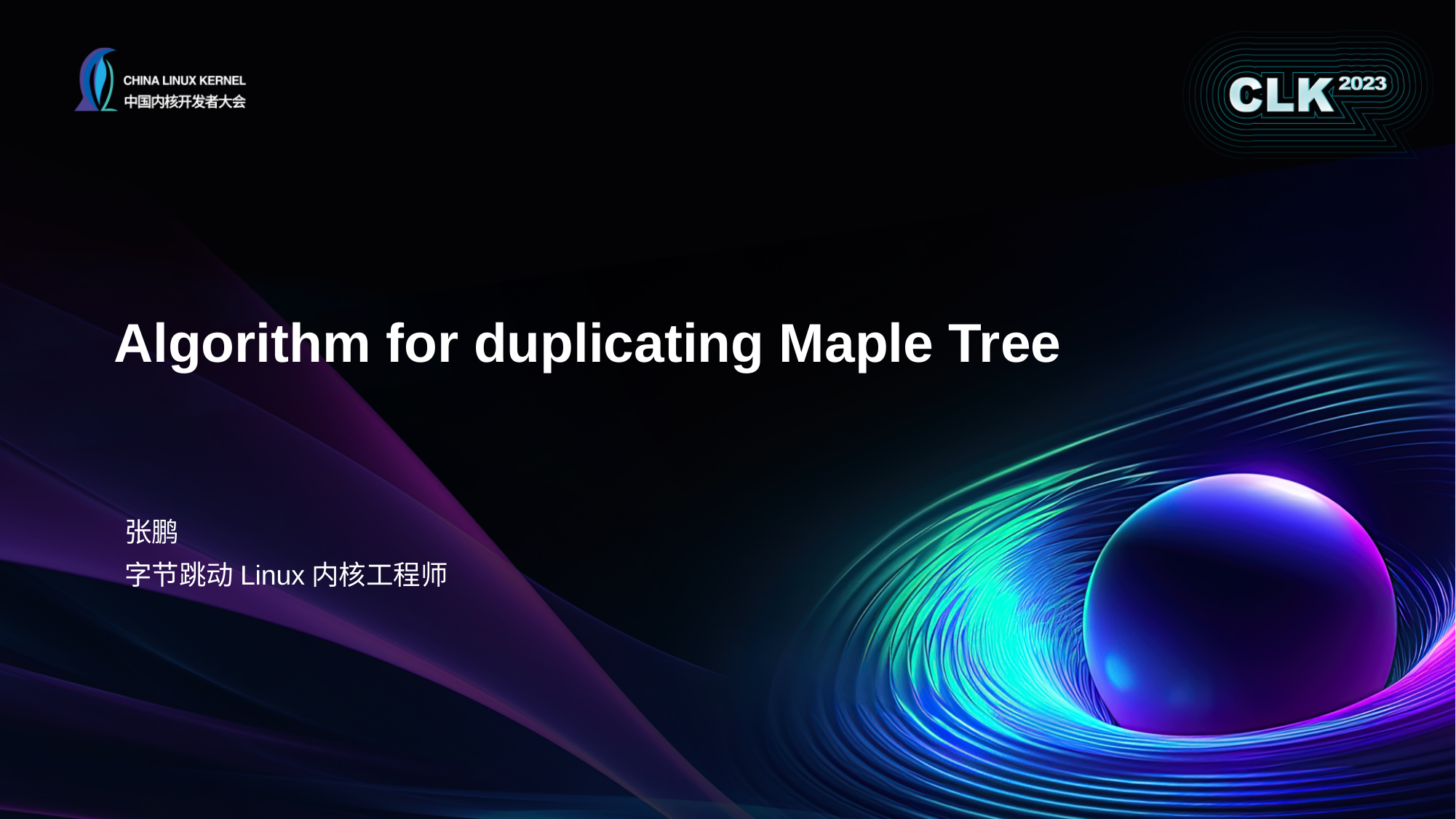

# Algorithm for duplicating Maple Tree
张鹏
字节跳动Linux内核工程师